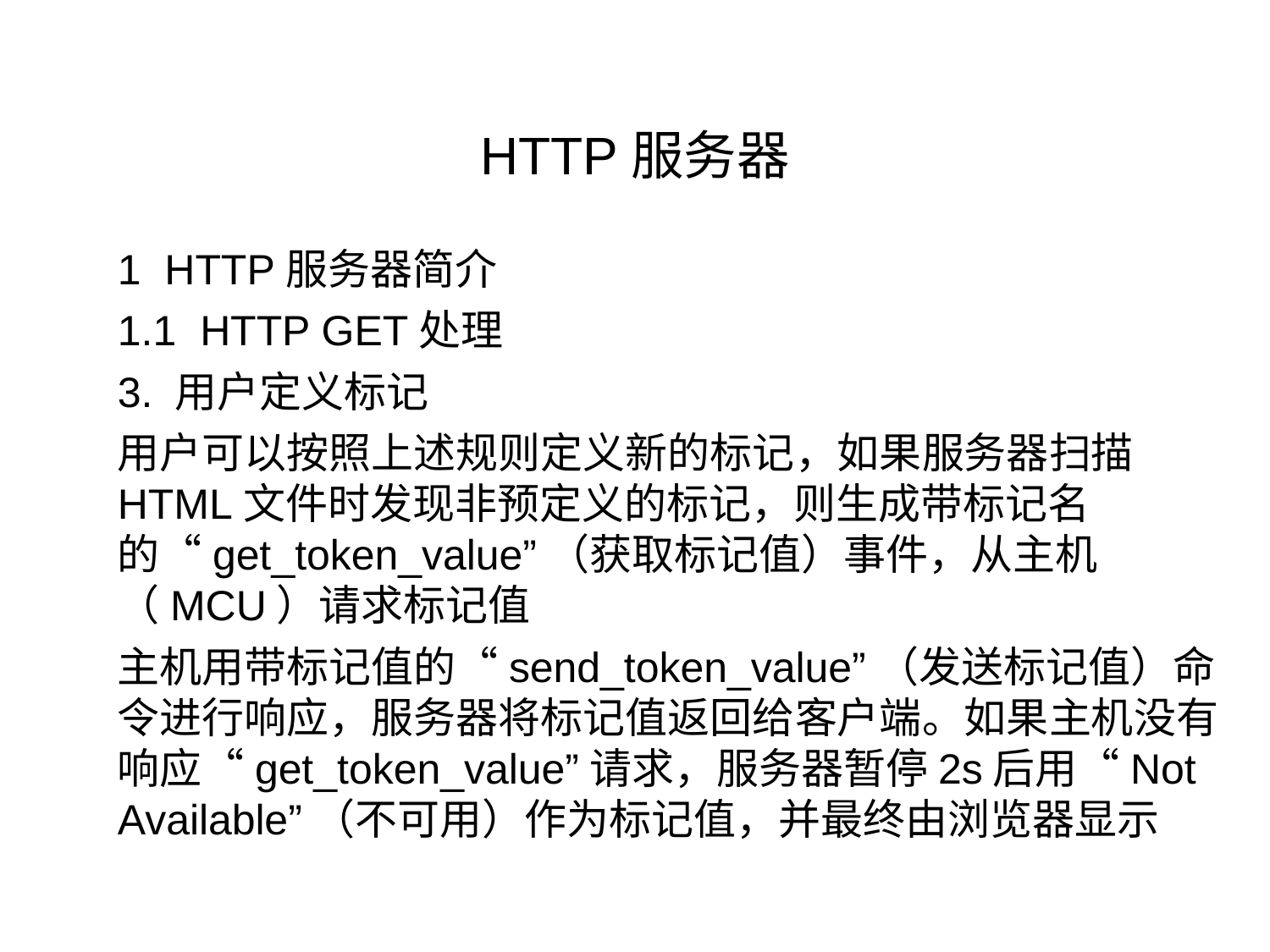

HTTP服务器
1  HTTP服务器简介
1.1  HTTP GET处理
3. 用户定义标记
用户可以按照上述规则定义新的标记，如果服务器扫描HTML文件时发现非预定义的标记，则生成带标记名的“get_token_value”（获取标记值）事件，从主机（MCU）请求标记值
主机用带标记值的“send_token_value”（发送标记值）命令进行响应，服务器将标记值返回给客户端。如果主机没有响应“get_token_value”请求，服务器暂停2s后用“Not Available”（不可用）作为标记值，并最终由浏览器显示